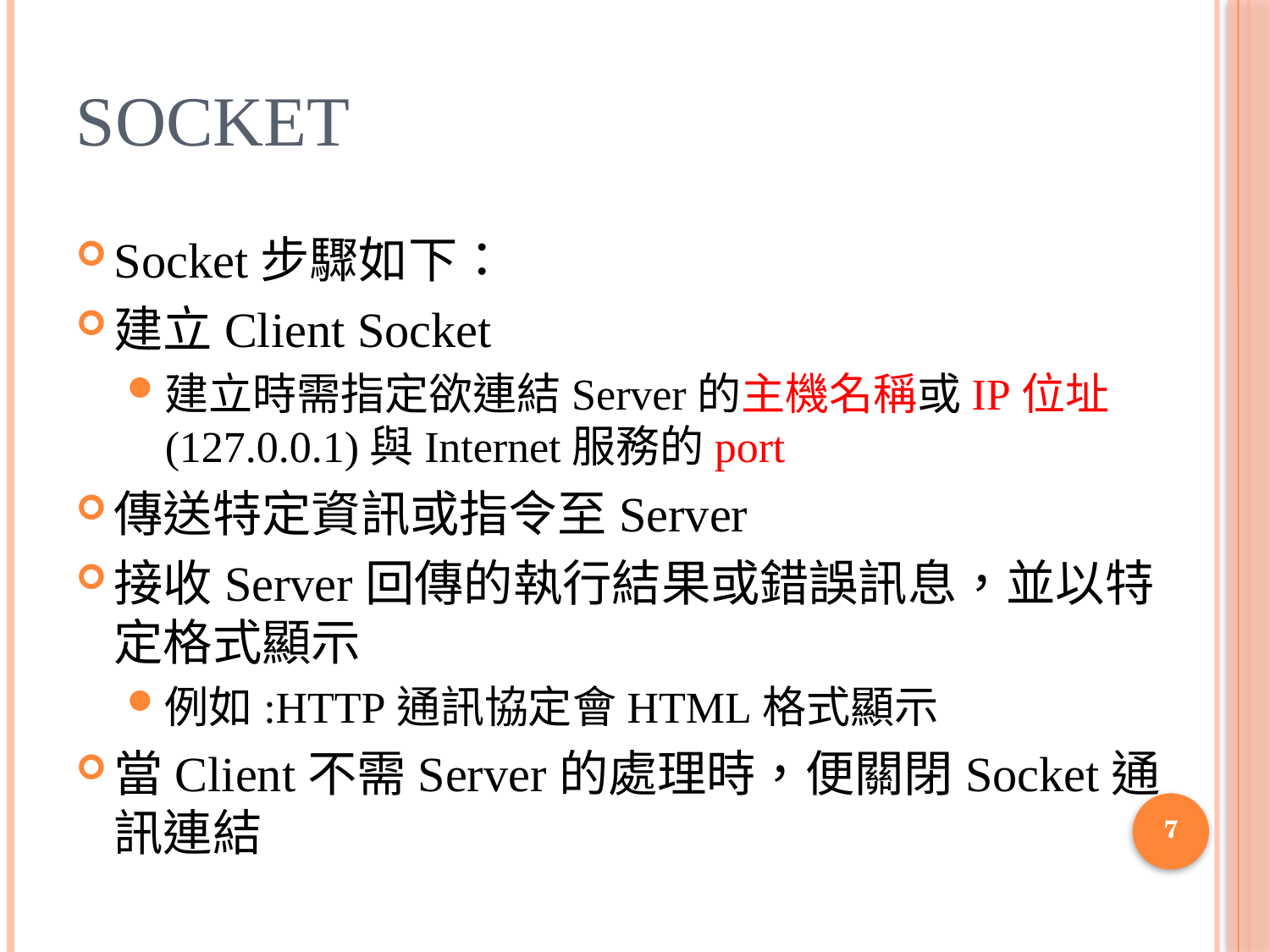

# Socket
Socket步驟如下：
建立Client Socket
建立時需指定欲連結Server的主機名稱或IP位址(127.0.0.1)與Internet服務的port
傳送特定資訊或指令至Server
接收Server回傳的執行結果或錯誤訊息，並以特定格式顯示
例如:HTTP通訊協定會HTML格式顯示
當Client不需Server的處理時，便關閉Socket通訊連結

7